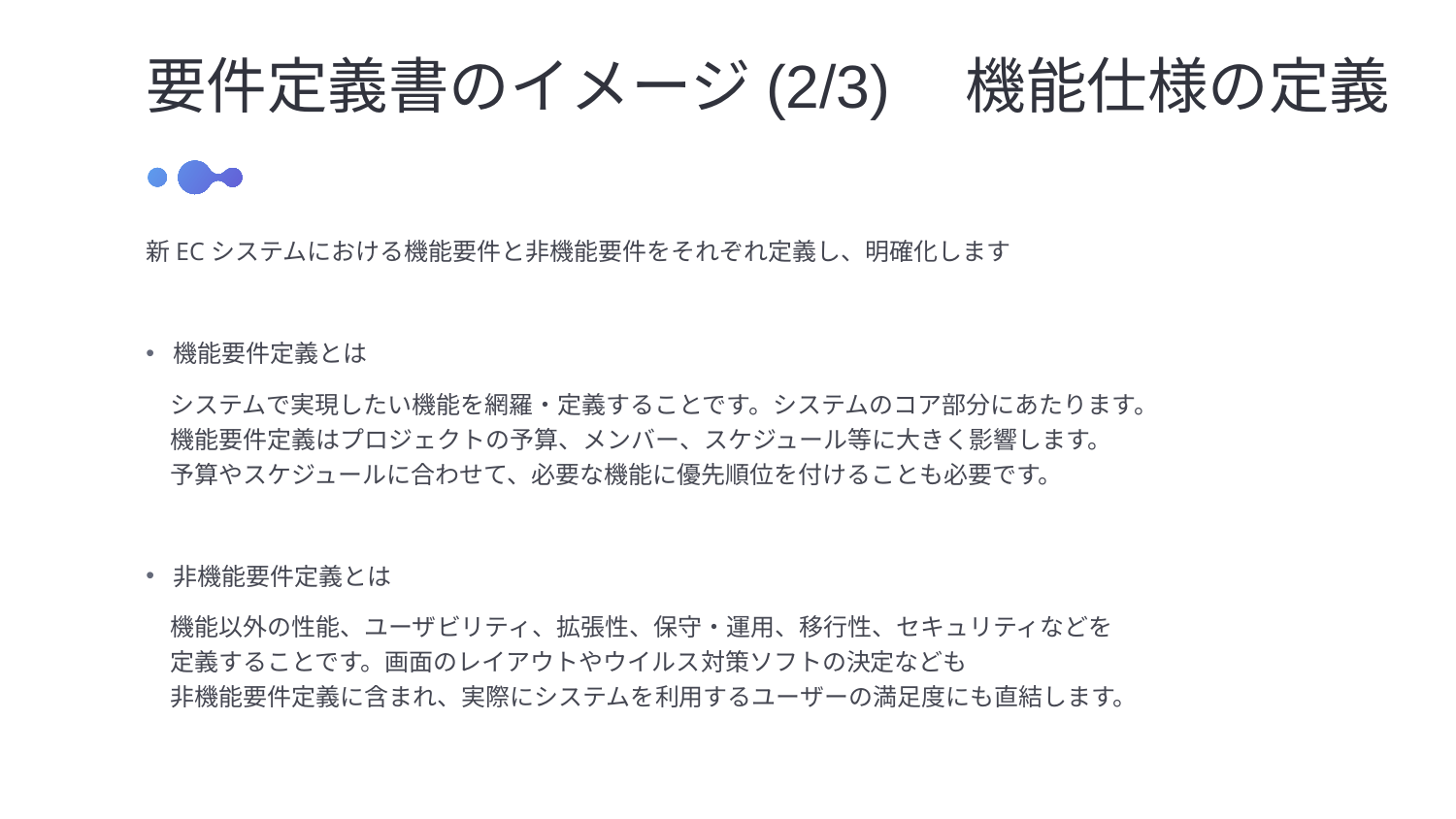

要件定義書のイメージ(2/3)　機能仕様の定義

新ECシステムにおける機能要件と非機能要件をそれぞれ定義し、明確化します

機能要件定義とは
　システムで実現したい機能を網羅・定義することです。システムのコア部分にあたります。
　機能要件定義はプロジェクトの予算、メンバー、スケジュール等に大きく影響します。
　予算やスケジュールに合わせて、必要な機能に優先順位を付けることも必要です。

非機能要件定義とは
　機能以外の性能、ユーザビリティ、拡張性、保守・運用、移行性、セキュリティなどを
　定義することです。画面のレイアウトやウイルス対策ソフトの決定なども
　非機能要件定義に含まれ、実際にシステムを利用するユーザーの満足度にも直結します。